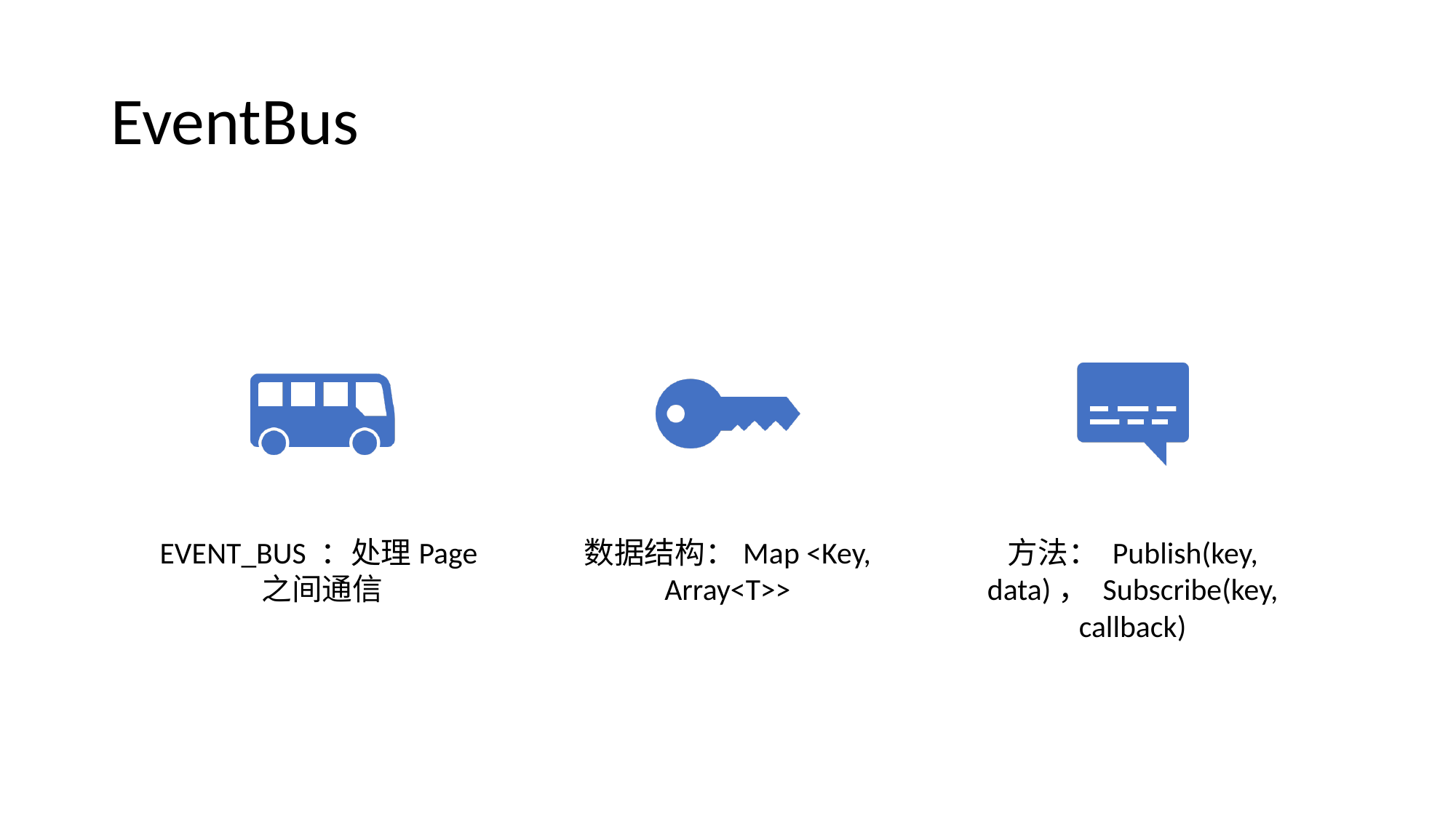

# EventBus
EVENT_BUS ：处理Page之间通信
数据结构：Map <Key, Array<T>>
方法： Publish(key, data)， Subscribe(key, callback)